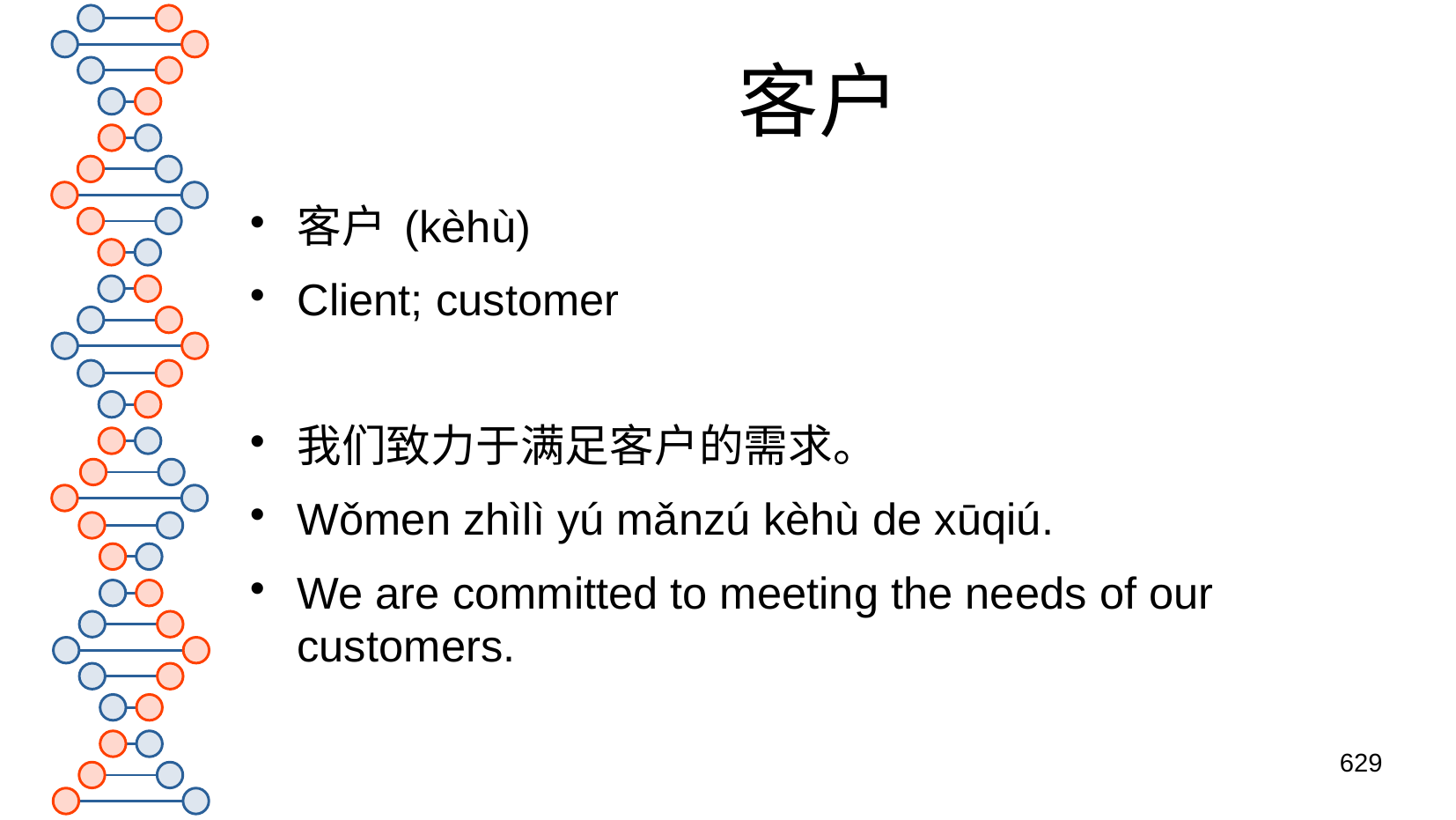

# 客户
客户 (kèhù)
Client; customer

我们致力于满足客户的需求。
Wǒmen zhìlì yú mǎnzú kèhù de xūqiú.
We are committed to meeting the needs of our customers.
629